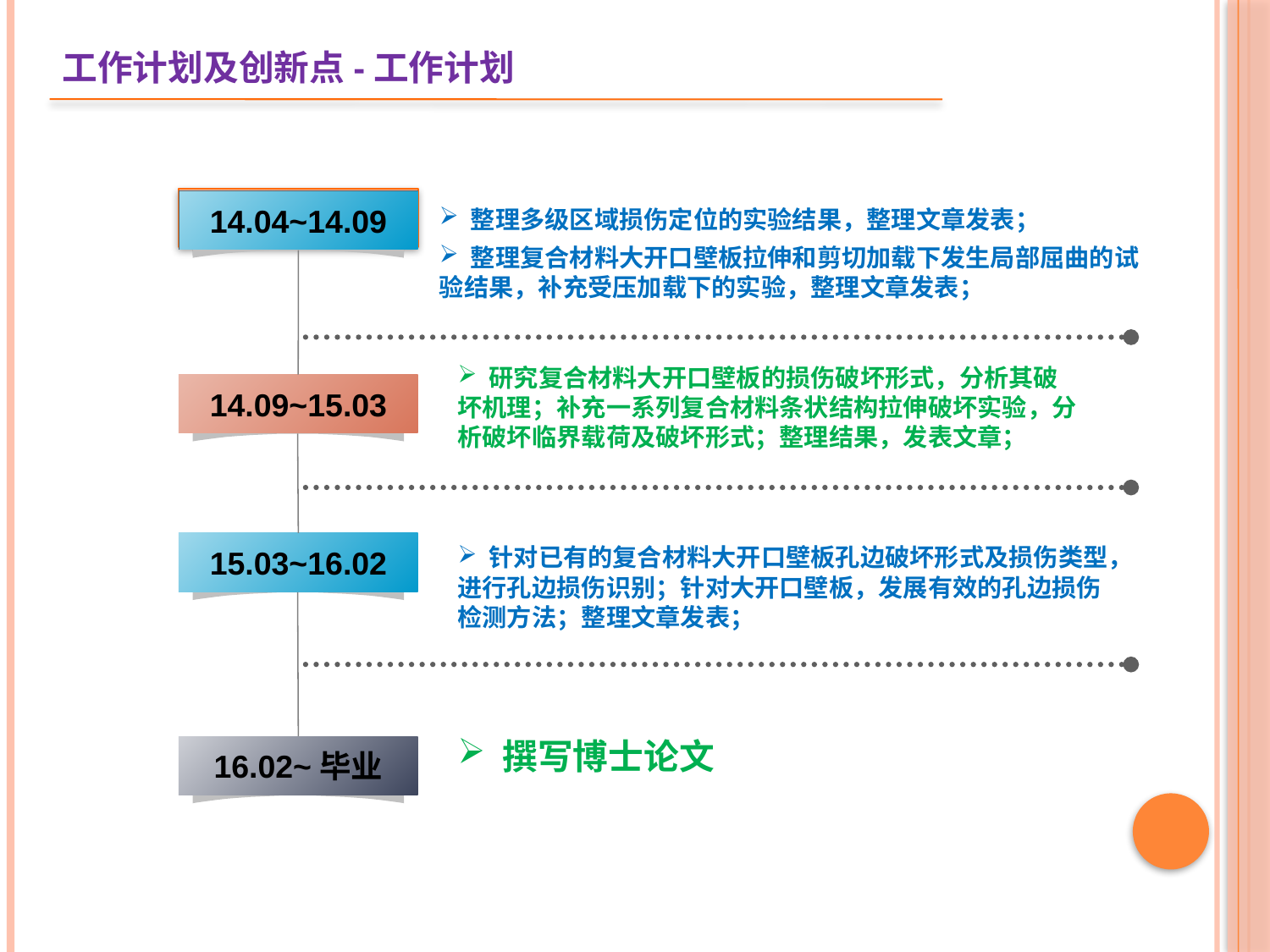

工作计划及创新点-工作计划
2000

14.04~14.09

 整理多级区域损伤定位的实验结果，整理文章发表；

 整理复合材料大开口壁板拉伸和剪切加载下发生局部屈曲的试验结果，补充受压加载下的实验，整理文章发表；

 研究复合材料大开口壁板的损伤破坏形式，分析其破坏机理；补充一系列复合材料条状结构拉伸破坏实验，分析破坏临界载荷及破坏形式；整理结果，发表文章；

14.09~15.03

15.03~16.02

 针对已有的复合材料大开口壁板孔边破坏形式及损伤类型，进行孔边损伤识别；针对大开口壁板，发展有效的孔边损伤检测方法；整理文章发表；

 撰写博士论文
16.02~毕业